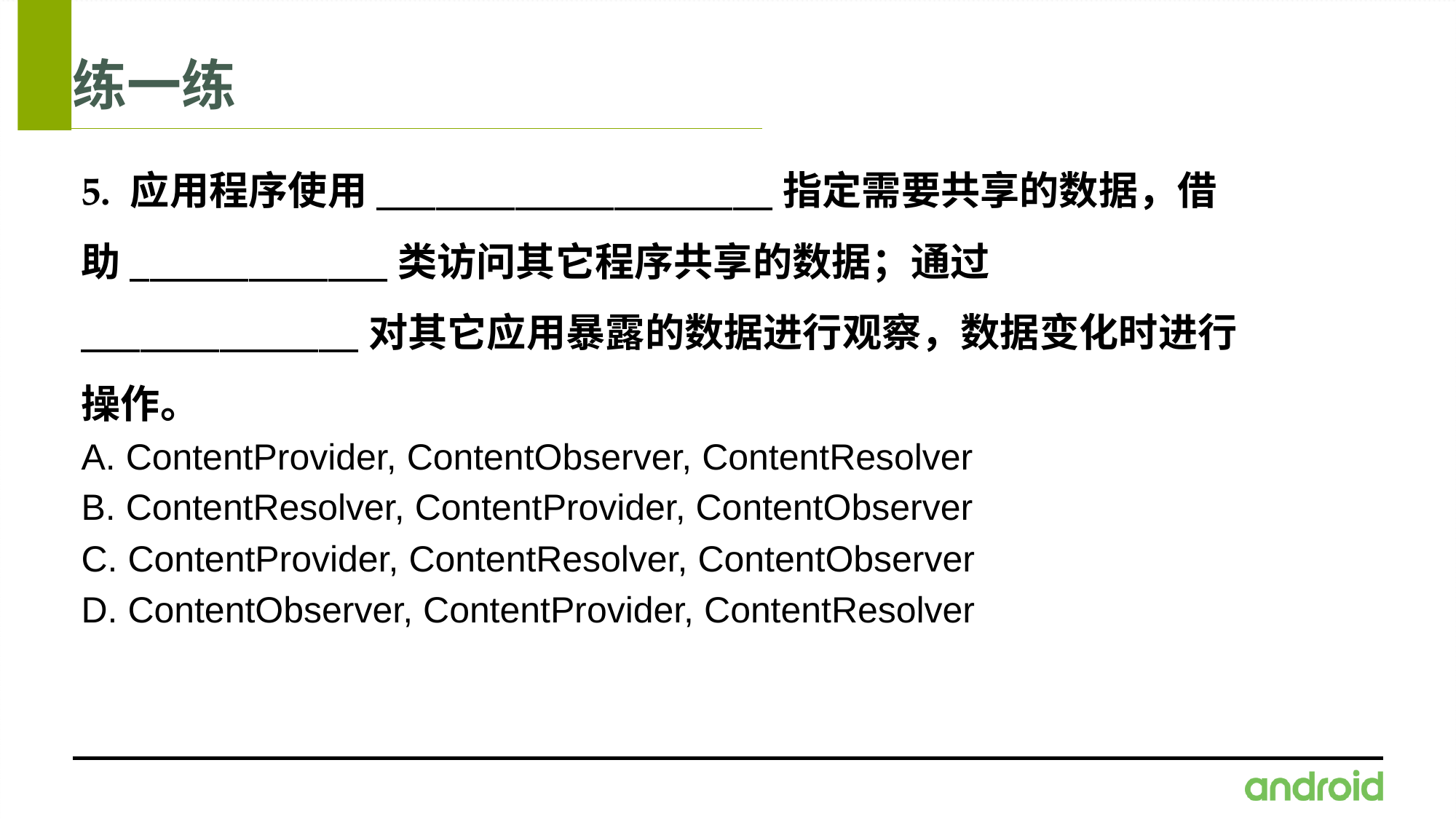

# 练一练
5. 应用程序使用____________________指定需要共享的数据，借助_____________类访问其它程序共享的数据；通过______________对其它应用暴露的数据进行观察，数据变化时进行操作。
A. ContentProvider, ContentObserver, ContentResolver
B. ContentResolver, ContentProvider, ContentObserver
C. ContentProvider, ContentResolver, ContentObserver
D. ContentObserver, ContentProvider, ContentResolver